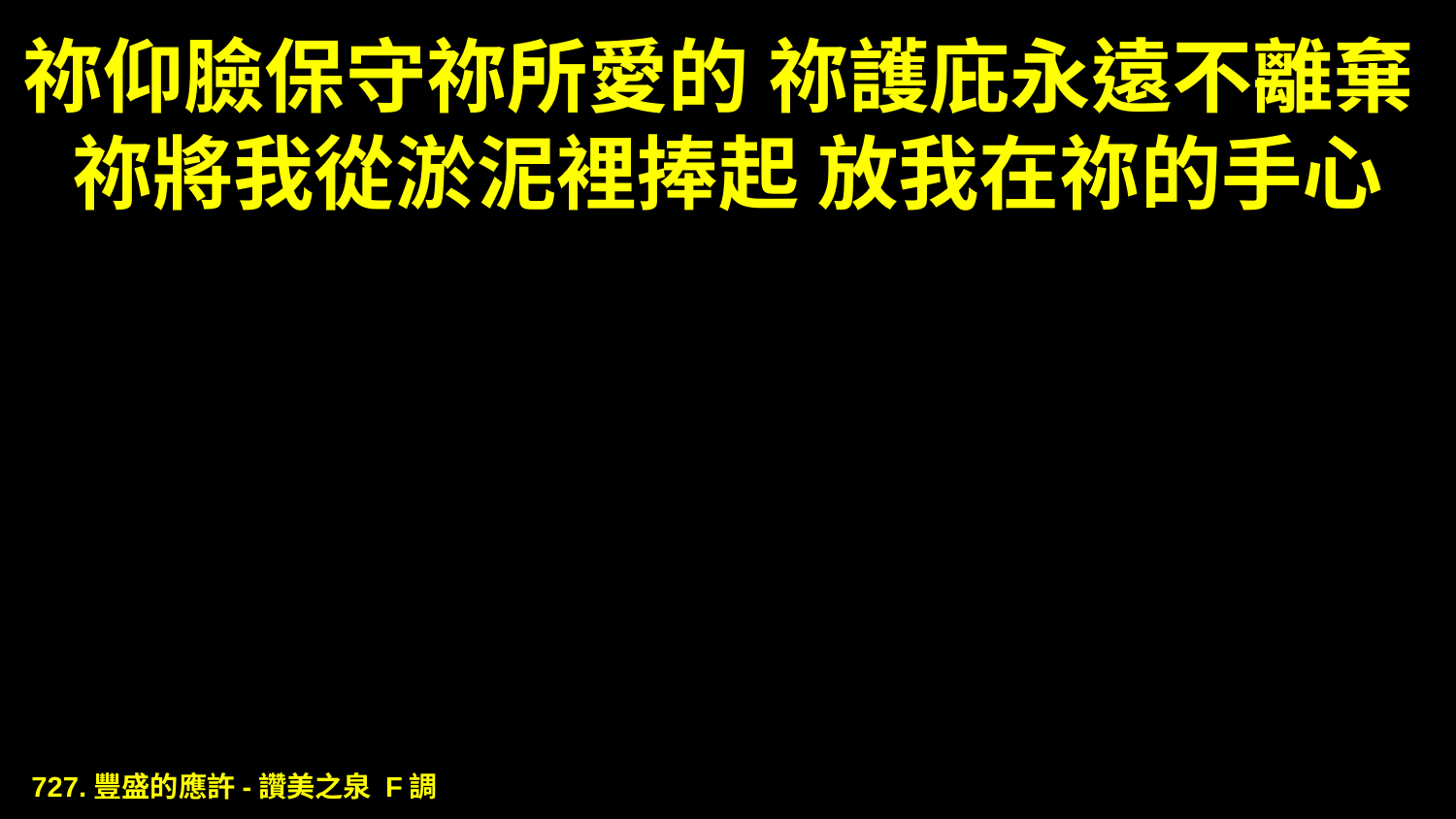

# 祢仰臉保守祢所愛的 祢護庇永遠不離棄 祢將我從淤泥裡捧起 放我在祢的手心
727.豐盛的應許-讚美之泉 F調